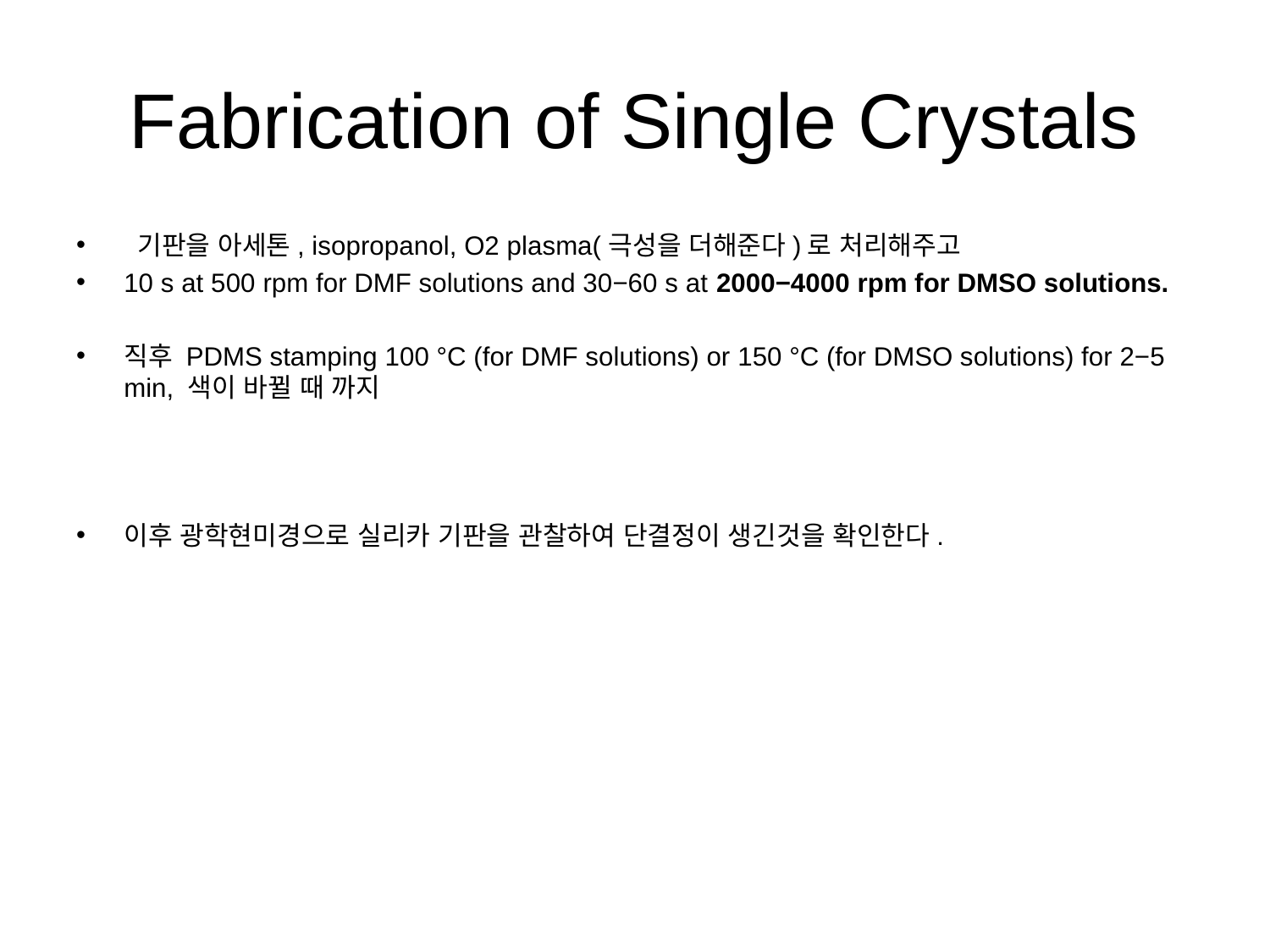

# Fabrication of Single Crystals
 기판을 아세톤, isopropanol, O2 plasma(극성을 더해준다)로 처리해주고
10 s at 500 rpm for DMF solutions and 30−60 s at 2000−4000 rpm for DMSO solutions.

직후 PDMS stamping 100 °C (for DMF solutions) or 150 °C (for DMSO solutions) for 2−5 min, 색이 바뀔 때 까지

이후 광학현미경으로 실리카 기판을 관찰하여 단결정이 생긴것을 확인한다.